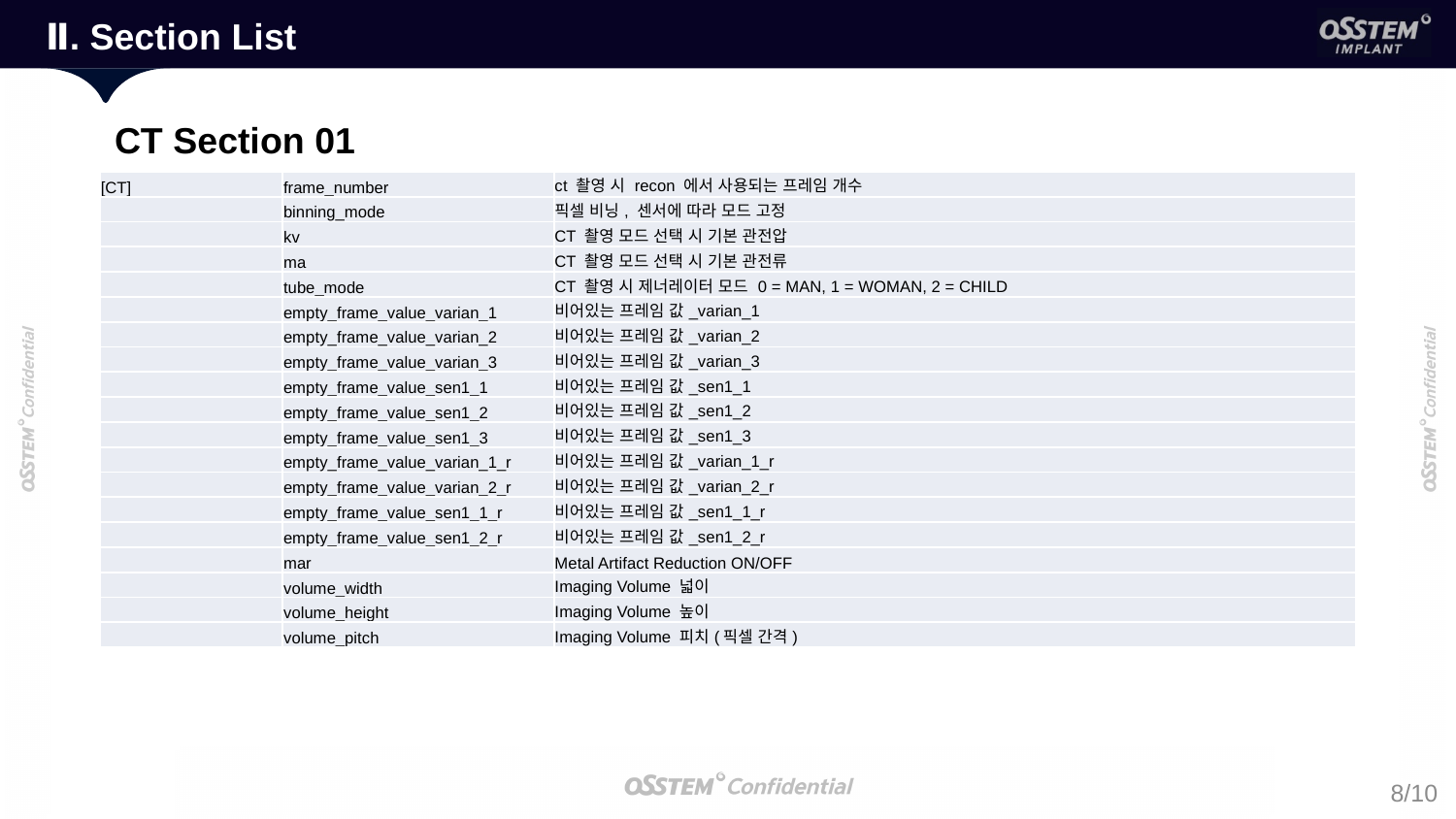

Ⅱ. Section List
CT Section 01
| [CT] | frame\_number | ct 촬영 시 recon 에서 사용되는 프레임 개수 |
| --- | --- | --- |
|  | binning\_mode | 픽셀 비닝, 센서에 따라 모드 고정 |
|  | kv | CT 촬영 모드 선택 시 기본 관전압 |
|  | ma | CT 촬영 모드 선택 시 기본 관전류 |
|  | tube\_mode | CT 촬영 시 제너레이터 모드 0 = MAN, 1 = WOMAN, 2 = CHILD |
|  | empty\_frame\_value\_varian\_1 | 비어있는 프레임 값\_varian\_1 |
|  | empty\_frame\_value\_varian\_2 | 비어있는 프레임 값\_varian\_2 |
|  | empty\_frame\_value\_varian\_3 | 비어있는 프레임 값\_varian\_3 |
|  | empty\_frame\_value\_sen1\_1 | 비어있는 프레임 값\_sen1\_1 |
|  | empty\_frame\_value\_sen1\_2 | 비어있는 프레임 값\_sen1\_2 |
|  | empty\_frame\_value\_sen1\_3 | 비어있는 프레임 값\_sen1\_3 |
|  | empty\_frame\_value\_varian\_1\_r | 비어있는 프레임 값\_varian\_1\_r |
|  | empty\_frame\_value\_varian\_2\_r | 비어있는 프레임 값\_varian\_2\_r |
|  | empty\_frame\_value\_sen1\_1\_r | 비어있는 프레임 값\_sen1\_1\_r |
|  | empty\_frame\_value\_sen1\_2\_r | 비어있는 프레임 값\_sen1\_2\_r |
|  | mar | Metal Artifact Reduction ON/OFF |
|  | volume\_width | Imaging Volume 넓이 |
|  | volume\_height | Imaging Volume 높이 |
|  | volume\_pitch | Imaging Volume 피치(픽셀 간격) |